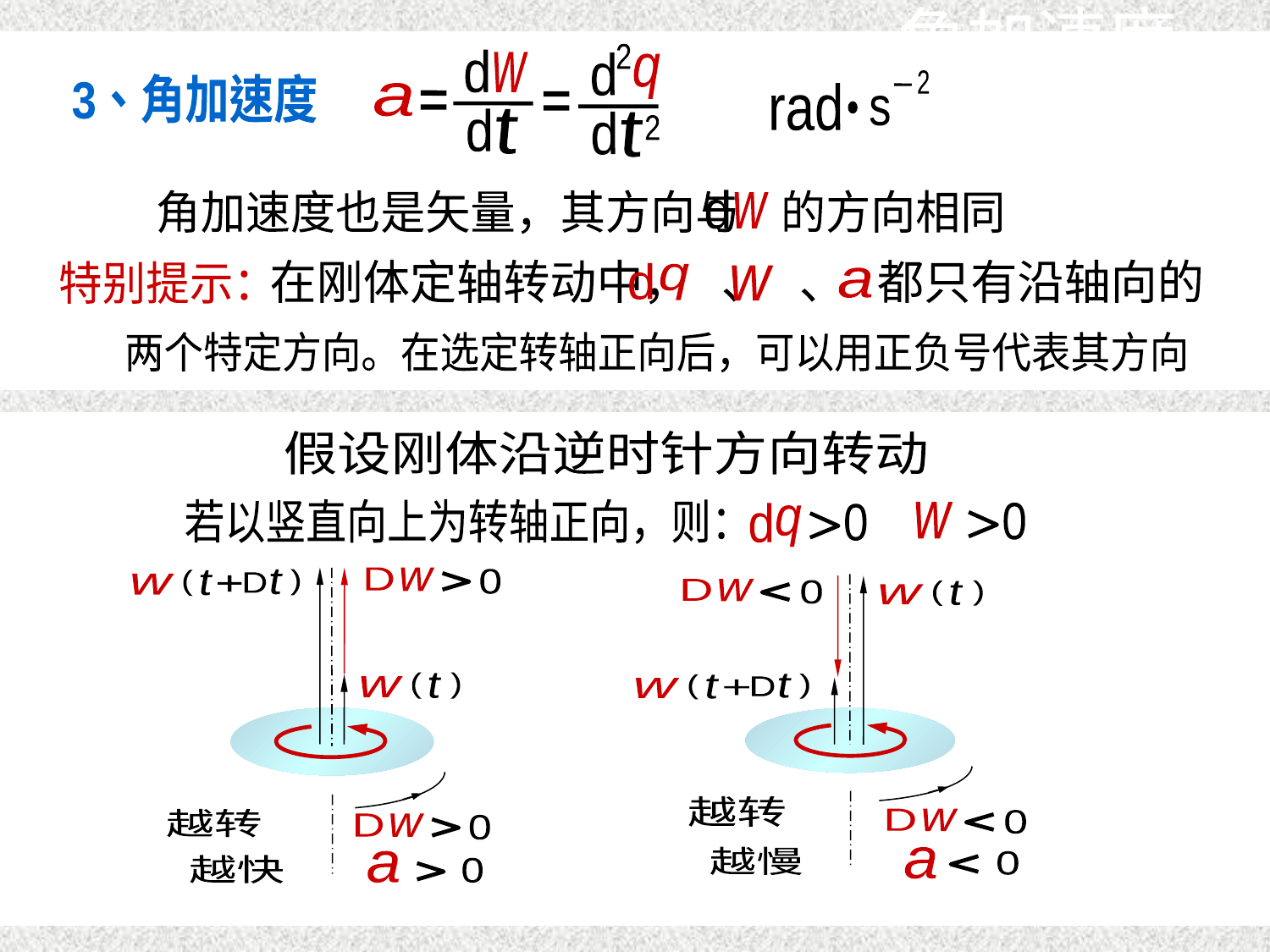

# 角加速度
2
d
θ
d
ω
2
rad

s

3、角加速度
α

d
t
d
t
2
角加速度也是矢量，其方向与    的方向相同
d
ω
在刚体定轴转动中，   、   、   都只有沿轴向的
特别提示：
d
θ
ω
α
两个特定方向。在选定转轴正向后，可以用正负号代表其方向

假设刚体沿逆时针方向转动
若以竖直向上为转轴正向，则：
ω
0

d
θ
0

Δ
ω
0

(
t
(
t
Δ
ω
+

Δ
ω
0
(
(
t
ω

(
(
t
ω
(
t
(
t
Δ
ω
+

越转
Δ
ω
越转
越快
0
Δ
ω

0

越慢
α
α
0

0